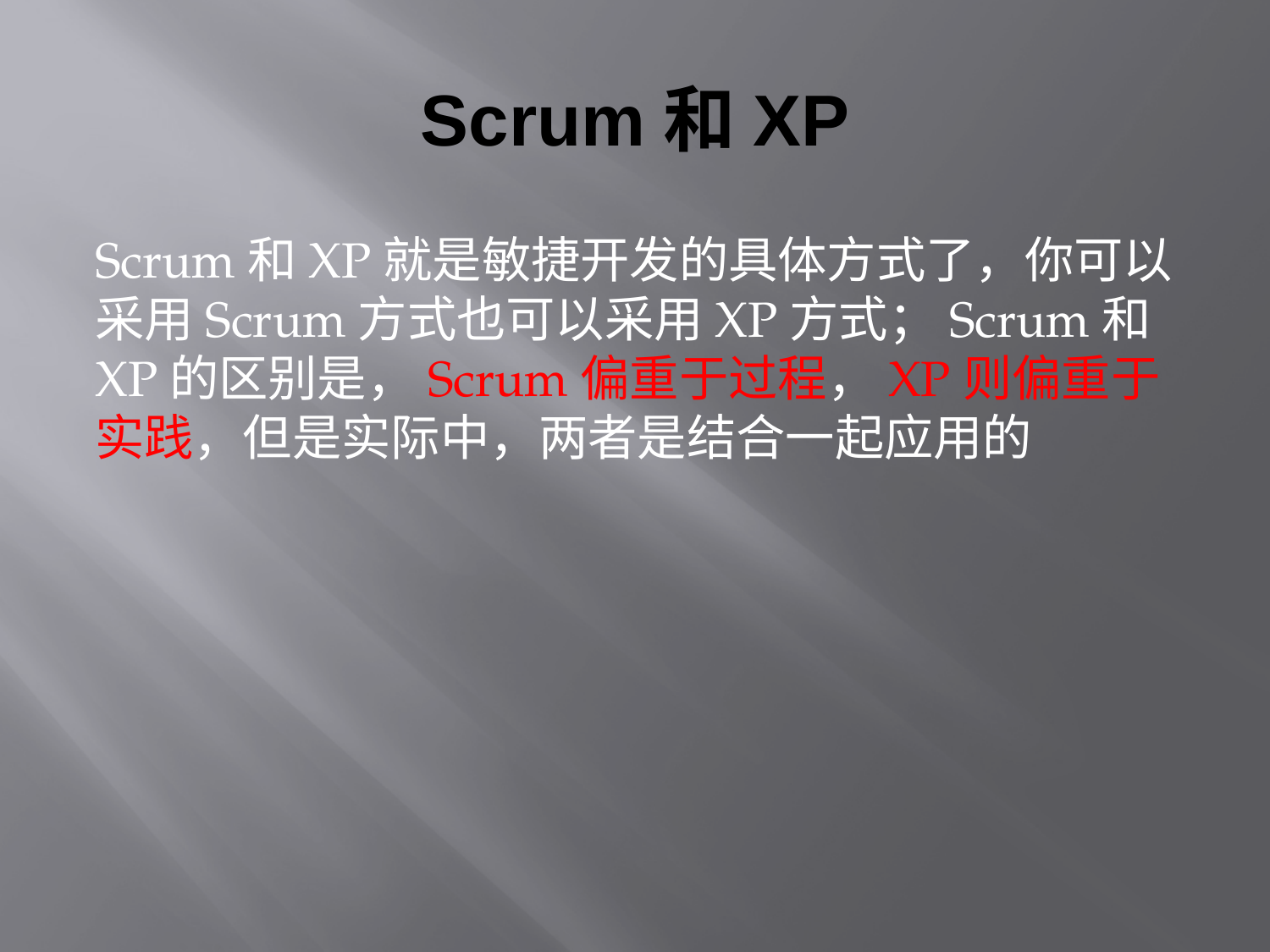

# Scrum和XP
Scrum和XP就是敏捷开发的具体方式了，你可以采用Scrum方式也可以采用XP方式；Scrum和XP的区别是，Scrum偏重于过程，XP则偏重于实践，但是实际中，两者是结合一起应用的